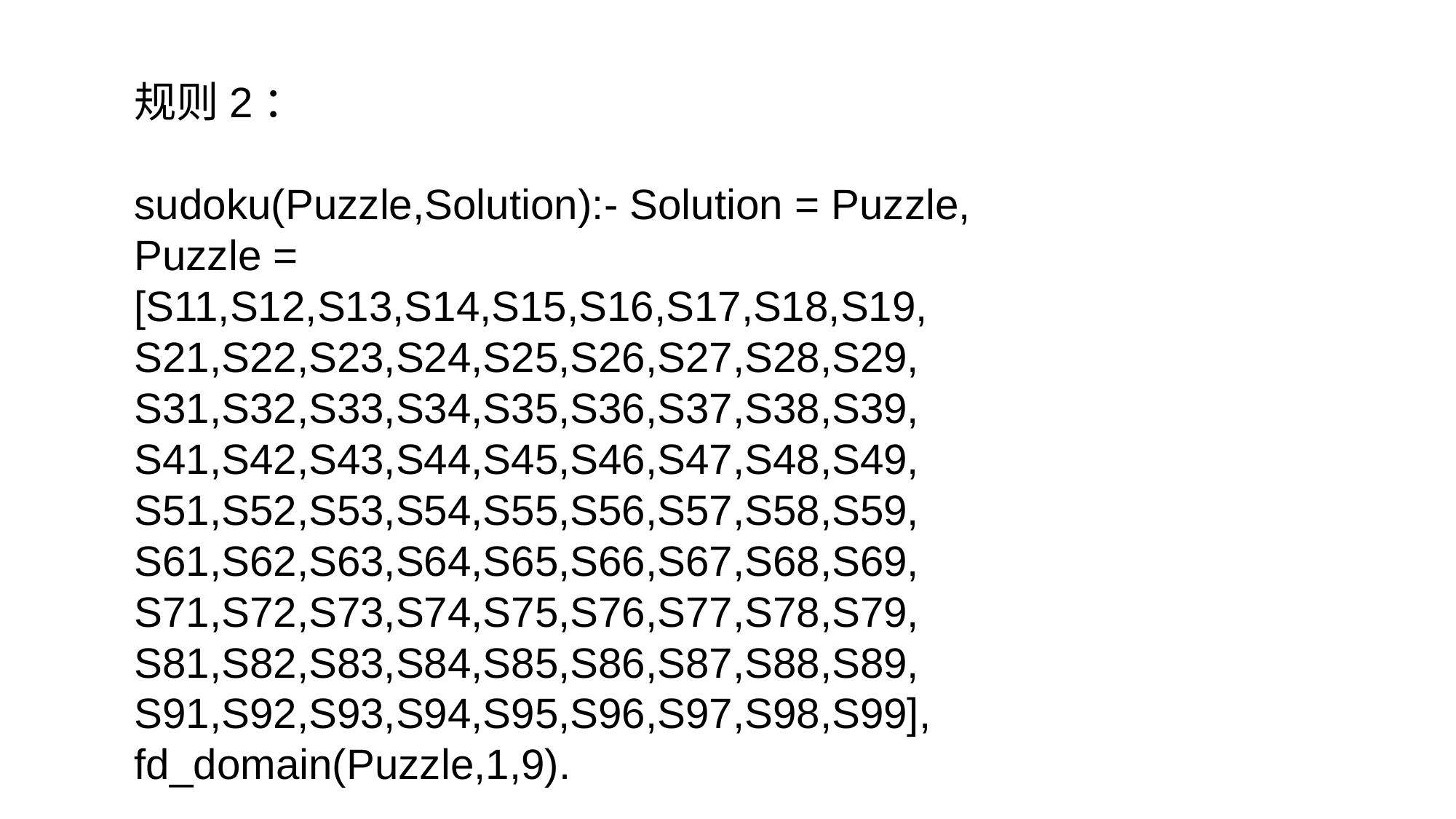

规则2：

sudoku(Puzzle,Solution):- Solution = Puzzle,
Puzzle = [S11,S12,S13,S14,S15,S16,S17,S18,S19, S21,S22,S23,S24,S25,S26,S27,S28,S29, S31,S32,S33,S34,S35,S36,S37,S38,S39, S41,S42,S43,S44,S45,S46,S47,S48,S49, S51,S52,S53,S54,S55,S56,S57,S58,S59, S61,S62,S63,S64,S65,S66,S67,S68,S69, S71,S72,S73,S74,S75,S76,S77,S78,S79, S81,S82,S83,S84,S85,S86,S87,S88,S89, S91,S92,S93,S94,S95,S96,S97,S98,S99],
fd_domain(Puzzle,1,9).